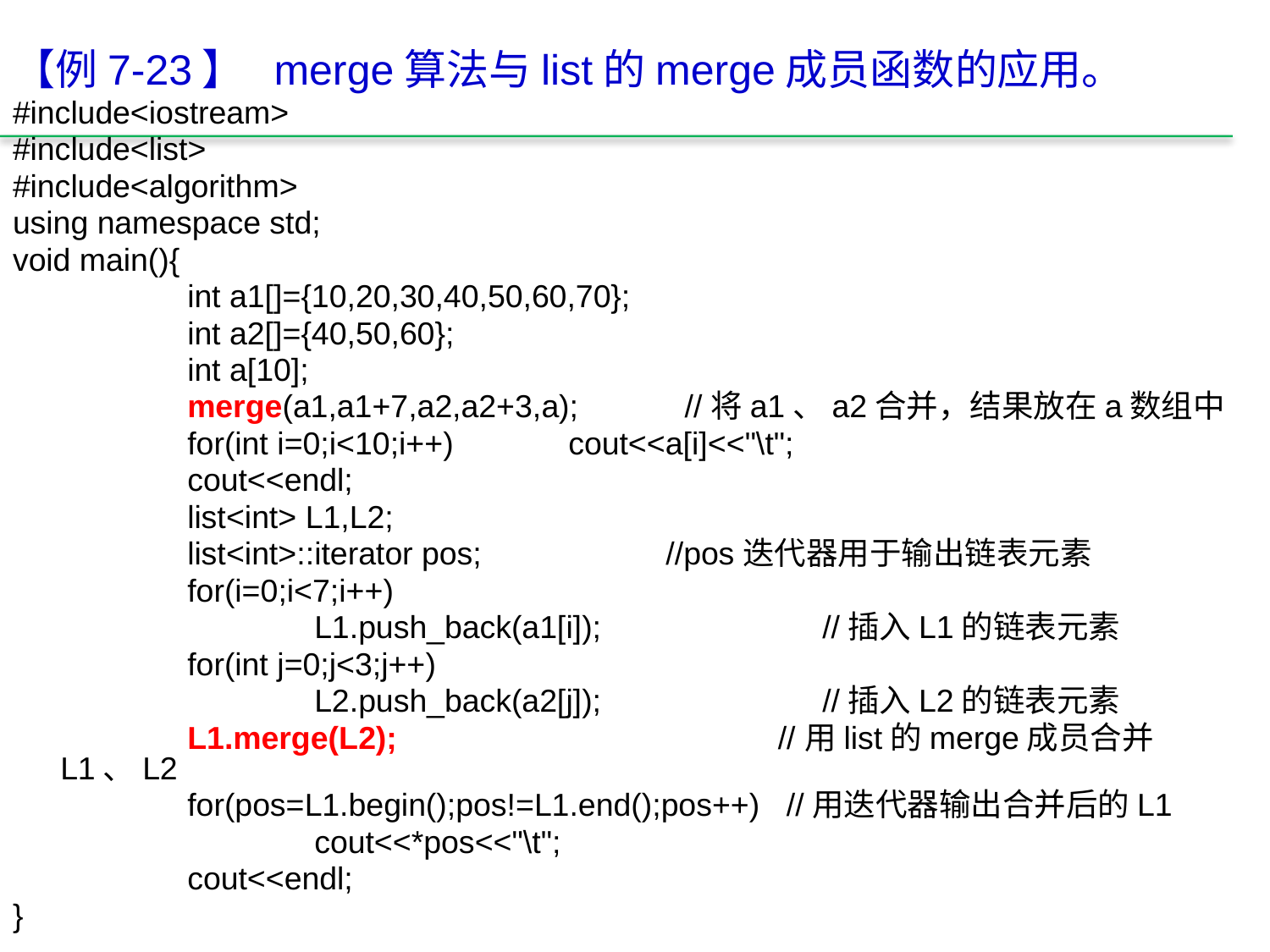

【例7-23】  merge算法与list的merge成员函数的应用。
#include<iostream>
#include<list>
#include<algorithm>
using namespace std;
void main(){
		int a1[]={10,20,30,40,50,60,70};
		int a2[]={40,50,60};
		int a[10];
		merge(a1,a1+7,a2,a2+3,a);            //将a1、a2合并，结果放在a数组中
		for(int i=0;i<10;i++)	cout<<a[i]<<"\t";
		cout<<endl;
		list<int> L1,L2;
		list<int>::iterator pos;	           //pos迭代器用于输出链表元素
		for(i=0;i<7;i++)
			L1.push_back(a1[i]);     		//插入L1的链表元素
		for(int j=0;j<3;j++)
			L2.push_back(a2[j]);   		//插入L2的链表元素
		L1.merge(L2);	                                      //用list的merge成员合并L1、L2
		for(pos=L1.begin();pos!=L1.end();pos++)   //用迭代器输出合并后的L1
			cout<<*pos<<"\t";
		cout<<endl;
}